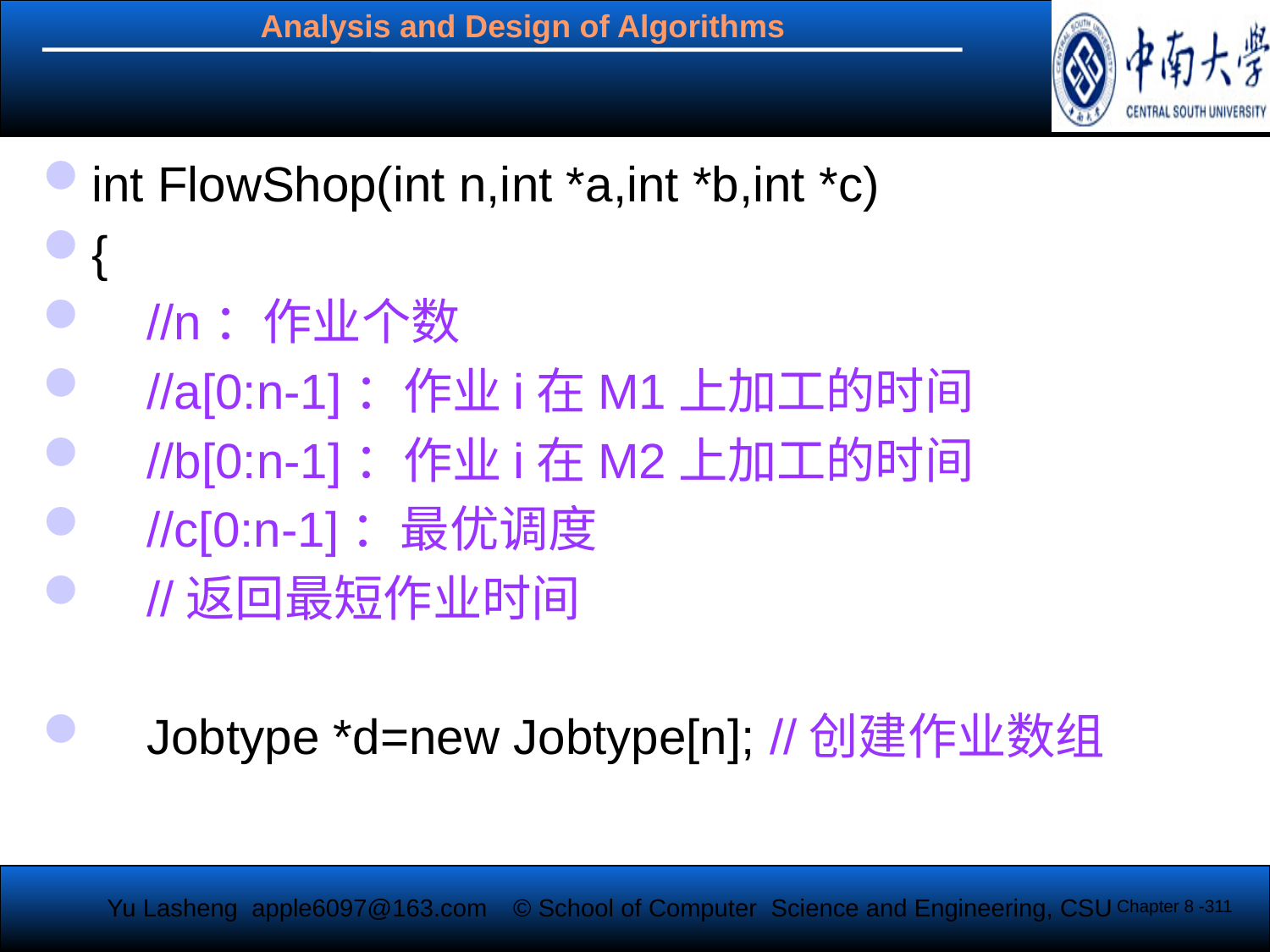

#
int FlowShop(int n,int *a,int *b,int *c)
{
    //n：作业个数
    //a[0:n-1]：作业i在M1上加工的时间
    //b[0:n-1]：作业i在M2上加工的时间
    //c[0:n-1]：最优调度
    //返回最短作业时间

    Jobtype *d=new Jobtype[n]; //创建作业数组
Chapter 8 -311